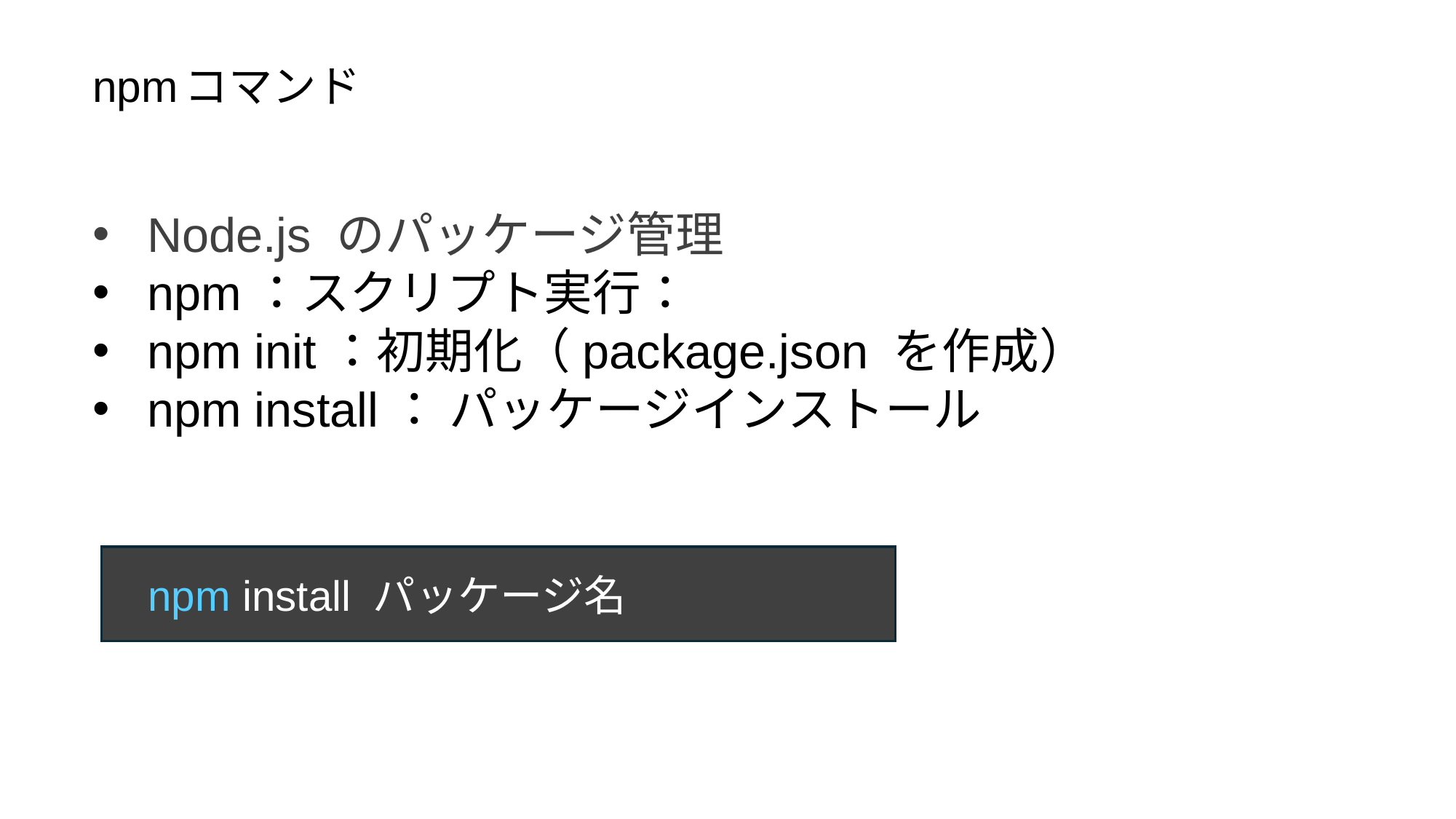

npmコマンド
Node.js のパッケージ管理
npm：スクリプト実行：
npm init：初期化（package.json を作成）
npm install： パッケージインストール
   npm install パッケージ名